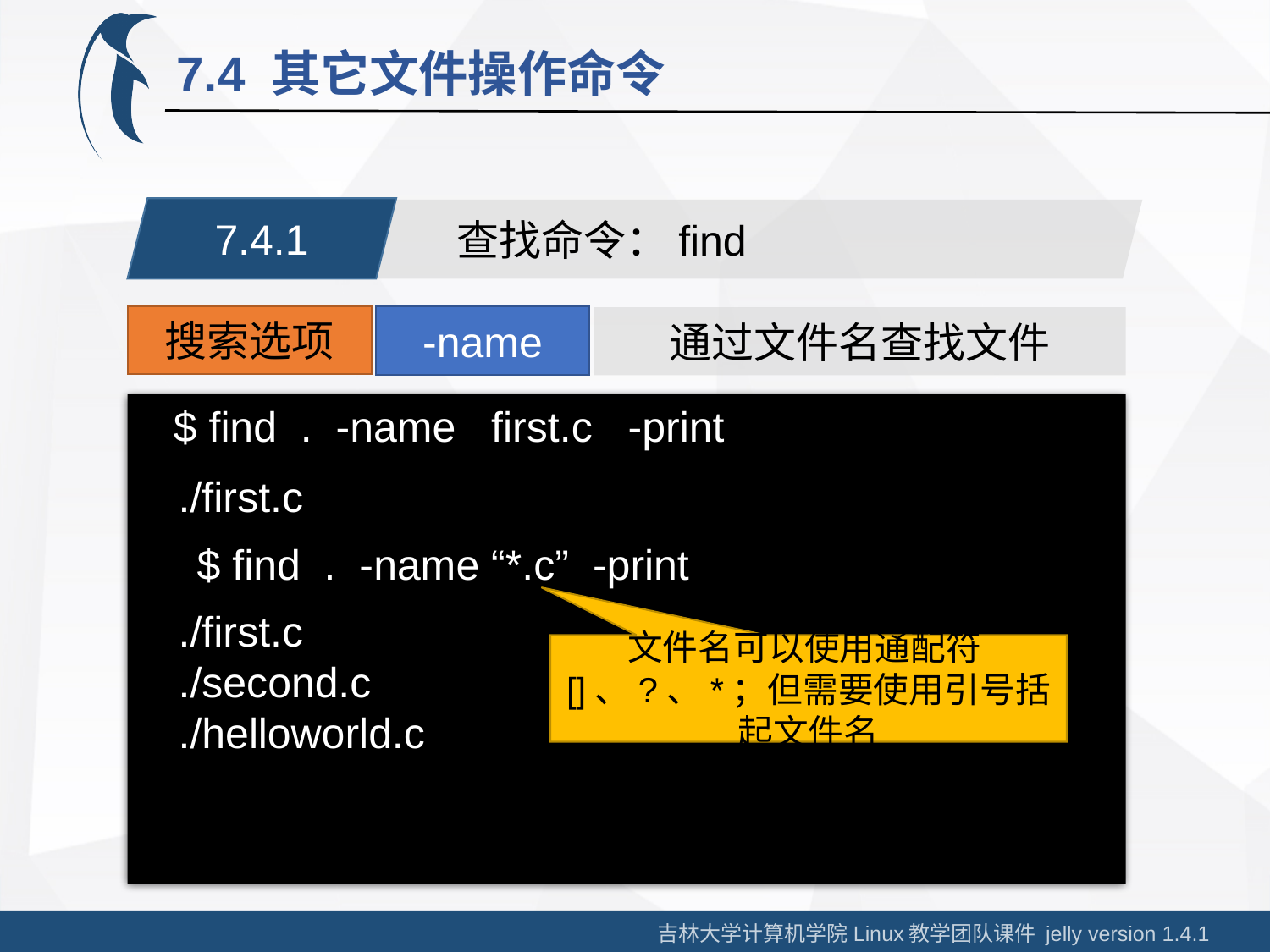

7.4 其它文件操作命令
7.4.1
查找命令：find
搜索选项
-name
通过文件名查找文件
$ find  .  -name   first.c   -print

   ./first.c
$ find  .  -name “*.c”  -print
   ./first.c
   ./second.c
   ./helloworld.c
文件名可以使用通配符[]、?、*；但需要使用引号括起文件名